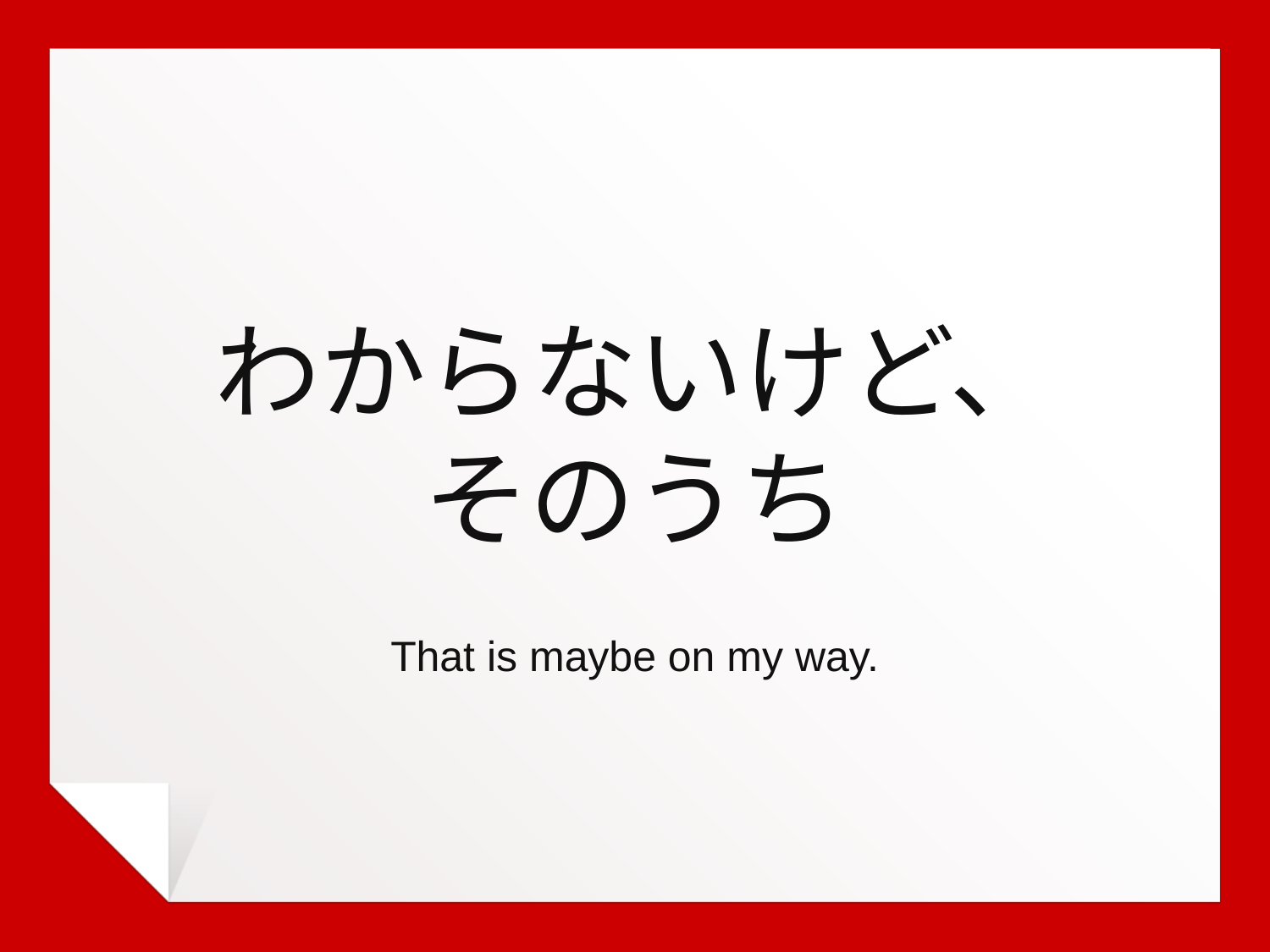

わからないけど、
そのうち
That is maybe on my way.